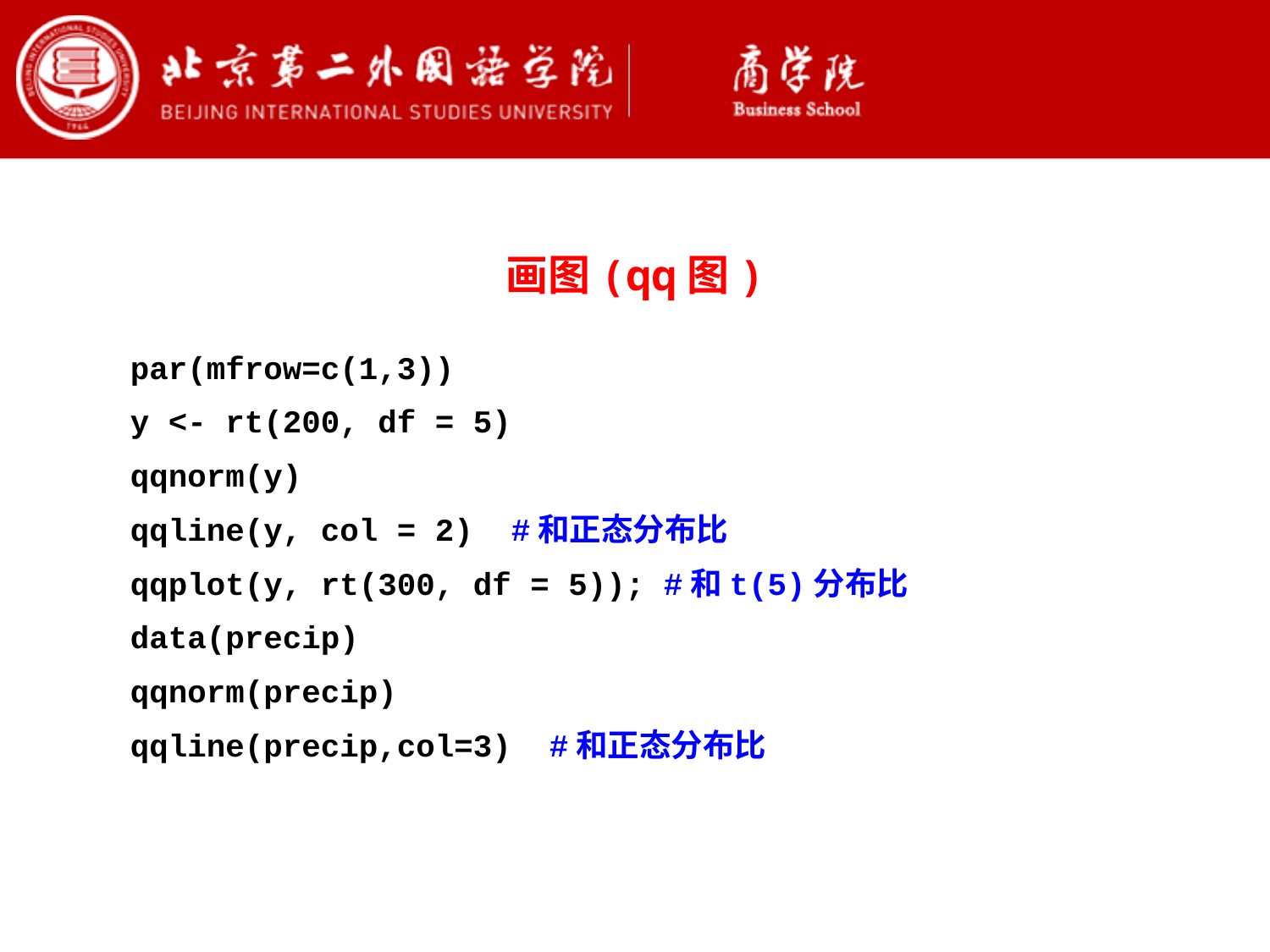

画图(qq图)
par(mfrow=c(1,3))
y <- rt(200, df = 5)
qqnorm(y)
qqline(y, col = 2)  #和正态分布比
qqplot(y, rt(300, df = 5)); #和t(5)分布比
data(precip)
qqnorm(precip)
qqline(precip,col=3)  #和正态分布比